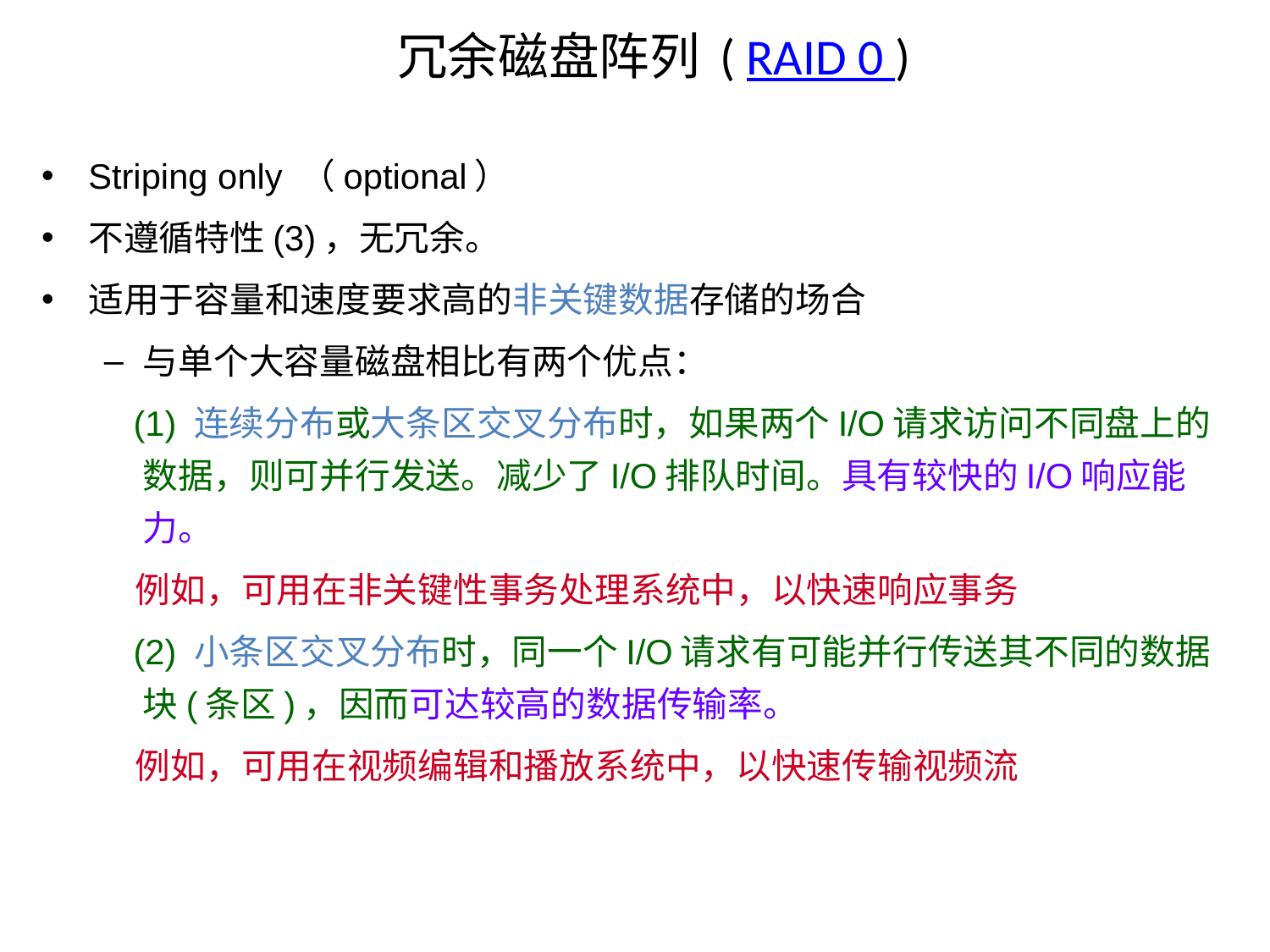

# 冗余磁盘阵列 ( RAID 0 )
Striping only （optional）
不遵循特性(3)，无冗余。
适用于容量和速度要求高的非关键数据存储的场合
与单个大容量磁盘相比有两个优点：
   (1) 连续分布或大条区交叉分布时，如果两个I/O请求访问不同盘上的数据，则可并行发送。减少了I/O排队时间。具有较快的I/O响应能力。
   例如，可用在非关键性事务处理系统中，以快速响应事务
   (2) 小条区交叉分布时，同一个I/O请求有可能并行传送其不同的数据块(条区)，因而可达较高的数据传输率。
   例如，可用在视频编辑和播放系统中，以快速传输视频流